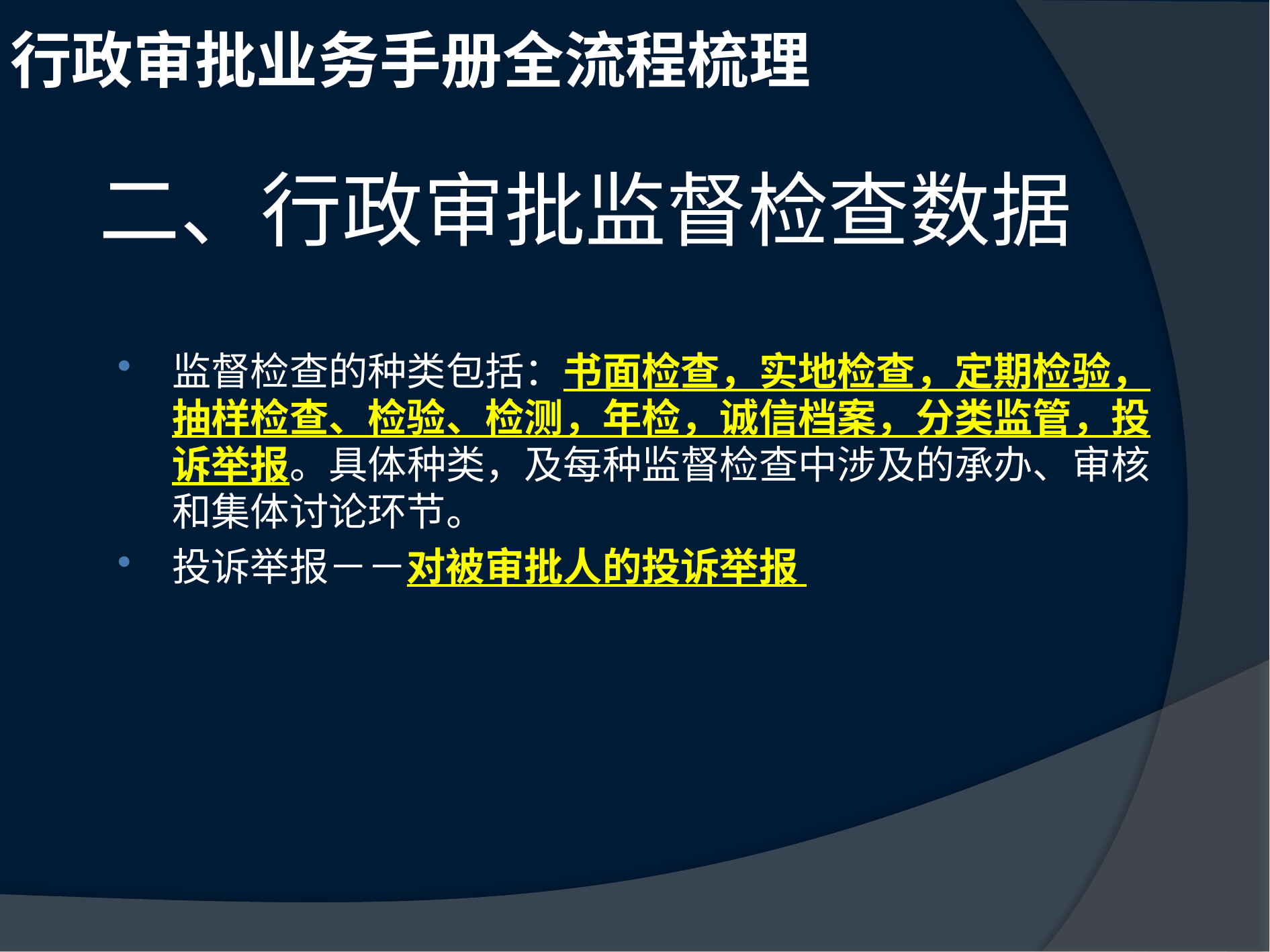

行政审批业务手册全流程梳理
# 二、行政审批监督检查数据
监督检查的种类包括：书面检查，实地检查，定期检验，抽样检查、检验、检测，年检，诚信档案，分类监管，投诉举报。具体种类，及每种监督检查中涉及的承办、审核和集体讨论环节。
投诉举报－－对被审批人的投诉举报